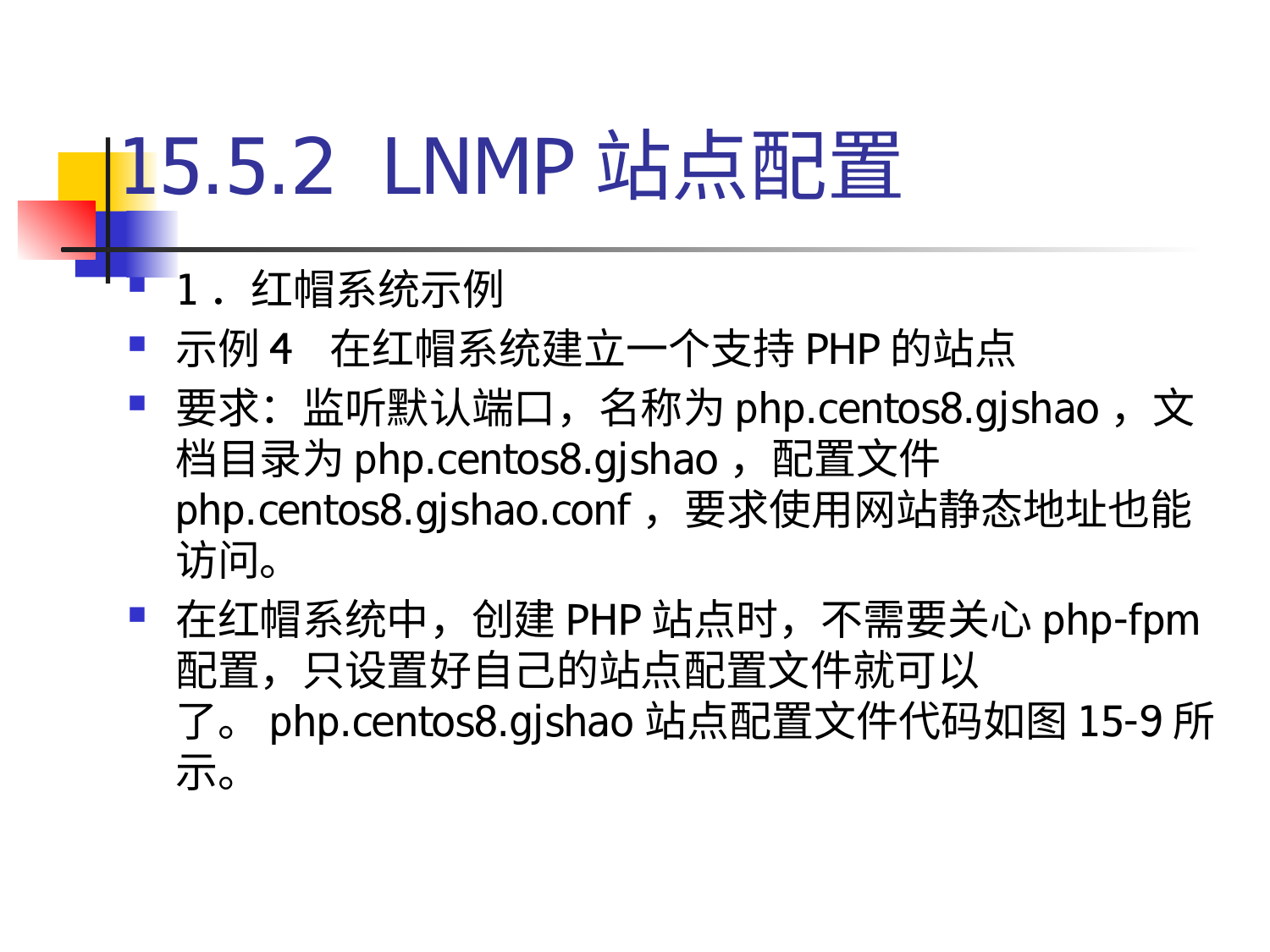

# 15.5.2  LNMP站点配置
1．红帽系统示例
示例4  在红帽系统建立一个支持PHP的站点
要求：监听默认端口，名称为php.centos8.gjshao，文档目录为php.centos8.gjshao，配置文件php.centos8.gjshao.conf，要求使用网站静态地址也能访问。
在红帽系统中，创建PHP站点时，不需要关心php-fpm配置，只设置好自己的站点配置文件就可以了。php.centos8.gjshao站点配置文件代码如图15-9所示。